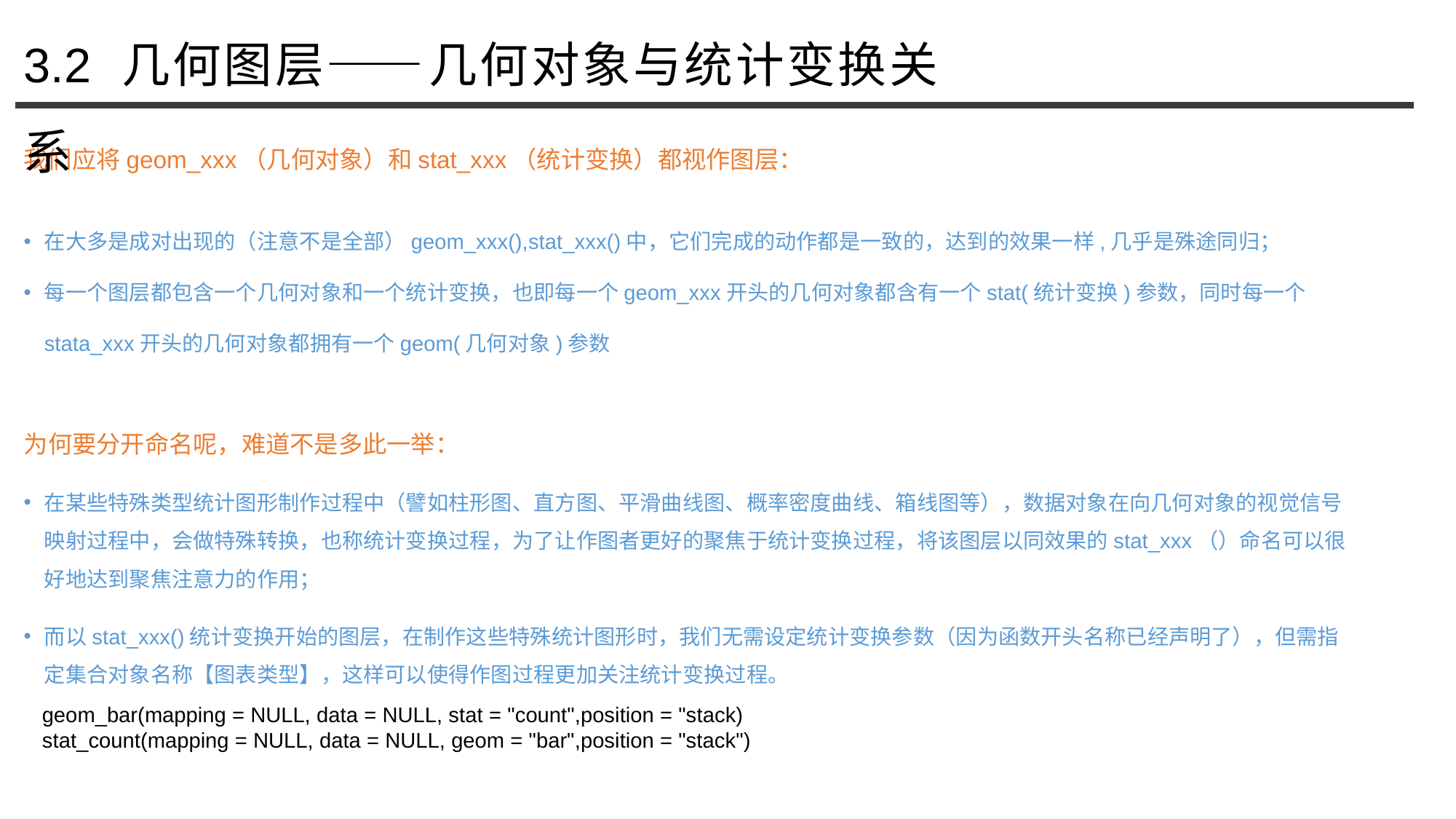

3.2 几何图层——几何对象与统计变换关系
我们应将geom_xxx（几何对象）和stat_xxx（统计变换）都视作图层：
在大多是成对出现的（注意不是全部）geom_xxx(),stat_xxx()中，它们完成的动作都是一致的，达到的效果一样,几乎是殊途同归；
每一个图层都包含一个几何对象和一个统计变换，也即每一个geom_xxx开头的几何对象都含有一个stat(统计变换)参数，同时每一个stata_xxx开头的几何对象都拥有一个geom(几何对象)参数
为何要分开命名呢，难道不是多此一举：
在某些特殊类型统计图形制作过程中（譬如柱形图、直方图、平滑曲线图、概率密度曲线、箱线图等），数据对象在向几何对象的视觉信号映射过程中，会做特殊转换，也称统计变换过程，为了让作图者更好的聚焦于统计变换过程，将该图层以同效果的stat_xxx（）命名可以很好地达到聚焦注意力的作用；
而以stat_xxx()统计变换开始的图层，在制作这些特殊统计图形时，我们无需设定统计变换参数（因为函数开头名称已经声明了），但需指定集合对象名称【图表类型】，这样可以使得作图过程更加关注统计变换过程。
geom_bar(mapping = NULL, data = NULL, stat = "count",position = "stack)
stat_count(mapping = NULL, data = NULL, geom = "bar",position = "stack")